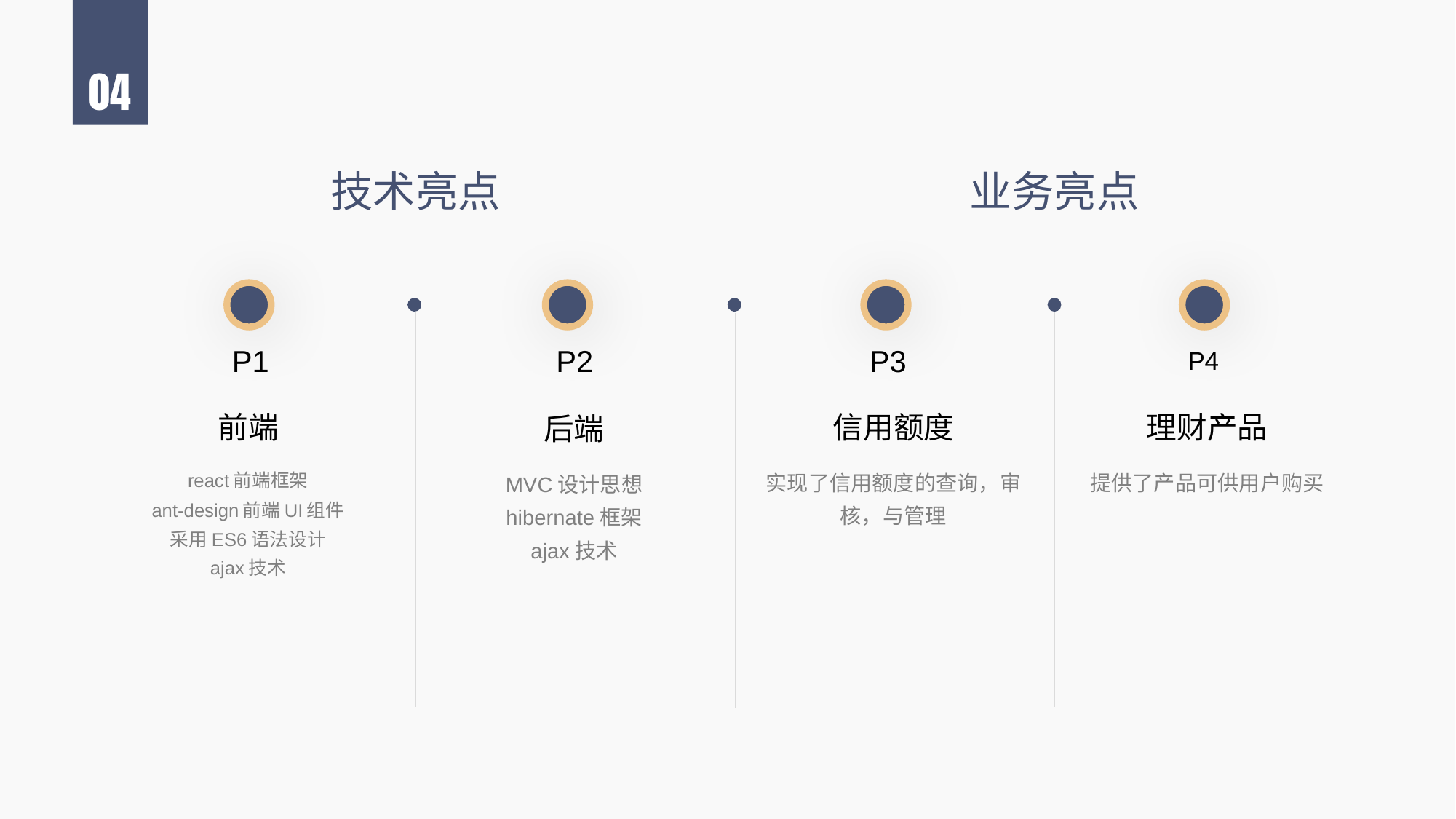

04
技术亮点
业务亮点

P1
P2
P3
P4
信用额度
理财产品
前端
后端
实现了信用额度的查询，审核，与管理
提供了产品可供用户购买
react前端框架
ant-design前端UI组件
采用ES6语法设计
ajax技术

MVC设计思想
hibernate框架
ajax技术